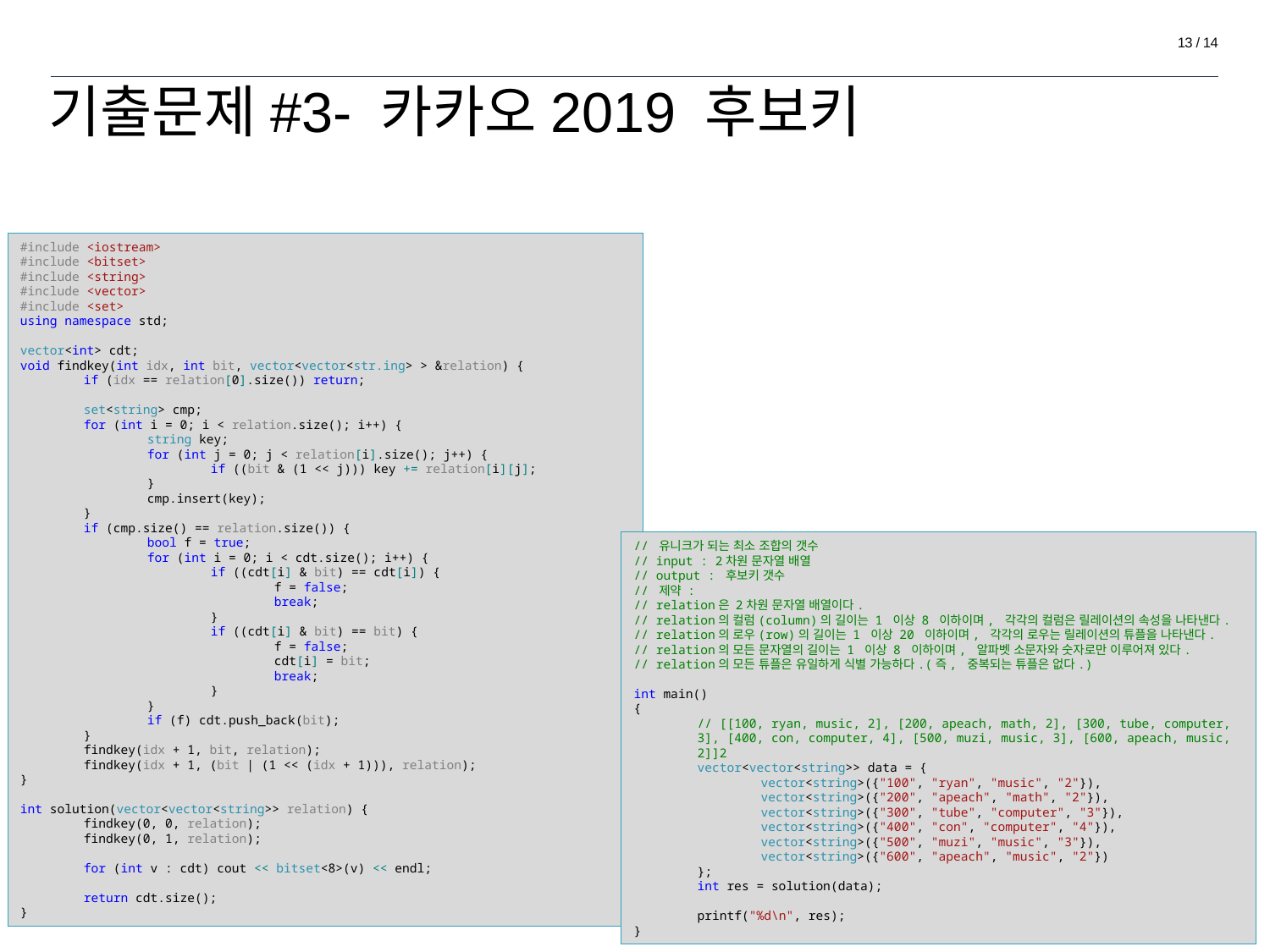

13 / 14
# 기출문제#3- 카카오2019 후보키
#include <iostream>
#include <bitset>
#include <string>
#include <vector>
#include <set>
using namespace std;

vector<int> cdt;
void findkey(int idx, int bit, vector<vector<str.ing> > &relation) {
if (idx == relation[0].size()) return;

set<string> cmp;
for (int i = 0; i < relation.size(); i++) {
string key;
for (int j = 0; j < relation[i].size(); j++) {
if ((bit & (1 << j))) key += relation[i][j];
}
cmp.insert(key);
}
if (cmp.size() == relation.size()) {
bool f = true;
for (int i = 0; i < cdt.size(); i++) {
if ((cdt[i] & bit) == cdt[i]) {
f = false;
break;
}
if ((cdt[i] & bit) == bit) {
f = false;
cdt[i] = bit;
break;
}
	}
if (f) cdt.push_back(bit);
}
findkey(idx + 1, bit, relation);
findkey(idx + 1, (bit | (1 << (idx + 1))), relation);
}

int solution(vector<vector<string>> relation) {
findkey(0, 0, relation);
findkey(0, 1, relation);

for (int v : cdt) cout << bitset<8>(v) << endl;

return cdt.size();
}
// 유니크가 되는 최소 조합의 갯수
// input : 2차원 문자열 배열
// output : 후보키 갯수
// 제약 :
// relation은 2차원 문자열 배열이다.
// relation의 컬럼(column)의 길이는 1 이상 8 이하이며, 각각의 컬럼은 릴레이션의 속성을 나타낸다.
// relation의 로우(row)의 길이는 1 이상 20 이하이며, 각각의 로우는 릴레이션의 튜플을 나타낸다.
// relation의 모든 문자열의 길이는 1 이상 8 이하이며, 알파벳 소문자와 숫자로만 이루어져 있다.
// relation의 모든 튜플은 유일하게 식별 가능하다.(즉, 중복되는 튜플은 없다.)

int main()
{
// [[100, ryan, music, 2], [200, apeach, math, 2], [300, tube, computer, 3], [400, con, computer, 4], [500, muzi, music, 3], [600, apeach, music, 2]]2
vector<vector<string>> data = {
vector<string>({"100", "ryan", "music", "2"}),
vector<string>({"200", "apeach", "math", "2"}),
vector<string>({"300", "tube", "computer", "3"}),
vector<string>({"400", "con", "computer", "4"}),
vector<string>({"500", "muzi", "music", "3"}),
vector<string>({"600", "apeach", "music", "2"})
};
int res = solution(data);

printf("%d\n", res);
}